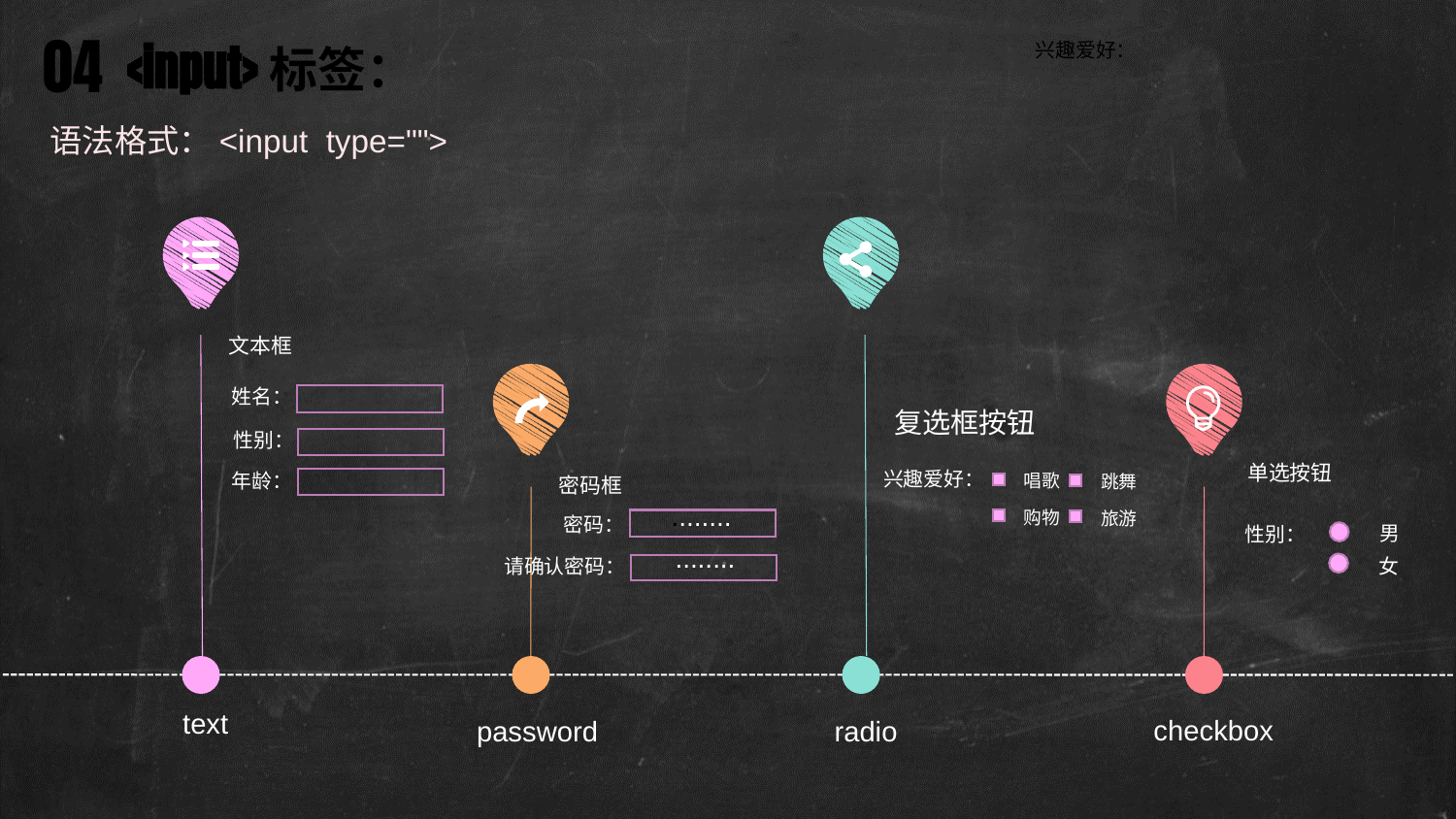

04
兴趣爱好：
<input>标签：
语法格式：<input  type="">

文本框

姓名：

性别：

年龄：

复选框按钮

兴趣爱好：
唱歌

跳舞

购物

旅游

单选按钮

男
性别：

女

密码框

........
密码：
........
请确认密码：

text
checkbox
password
radio